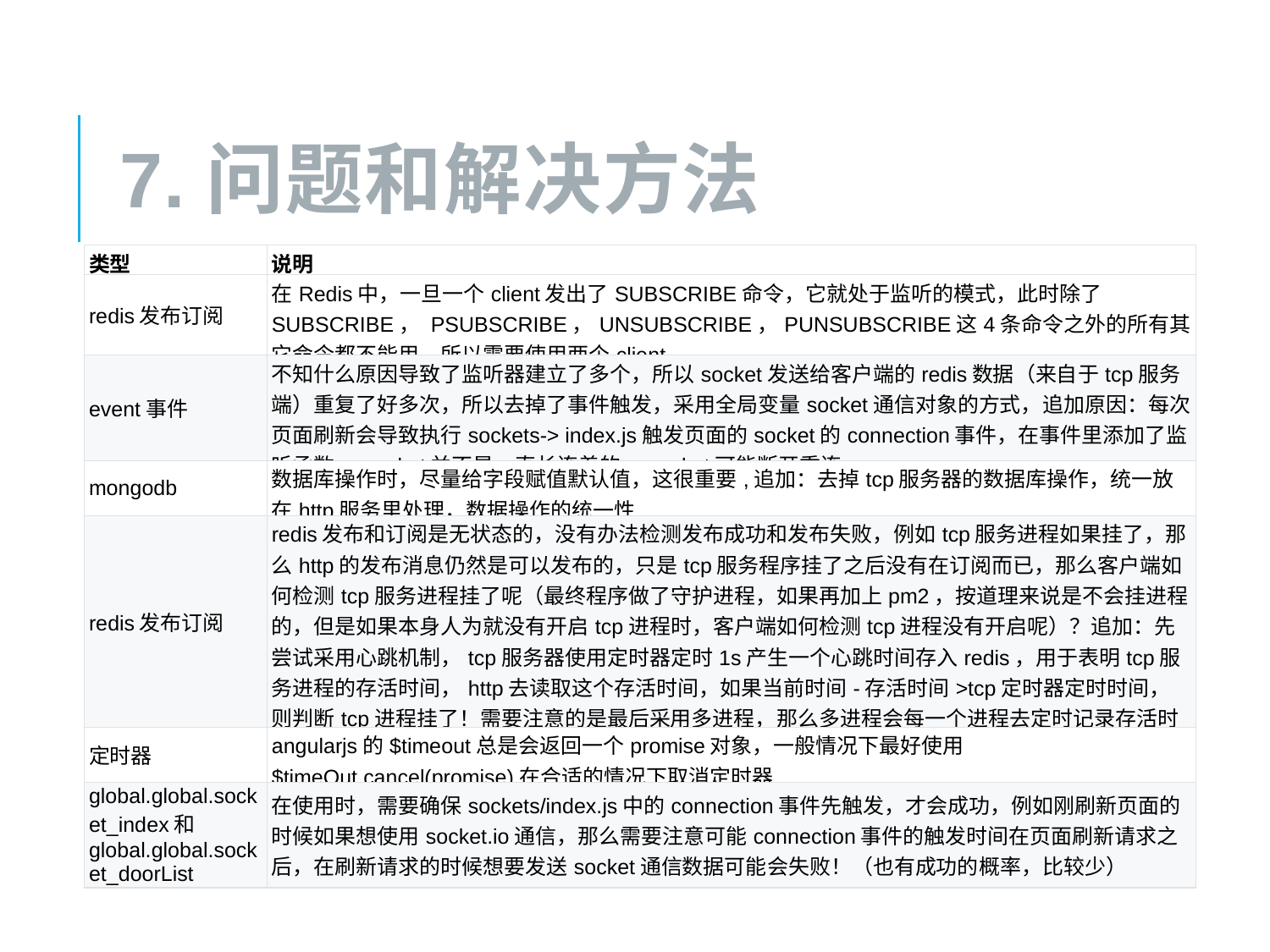

# 7.问题和解决方法

| 类型 | 说明 |
| --- | --- |
| redis发布订阅 | 在Redis中，一旦一个client发出了SUBSCRIBE命令，它就处于监听的模式，此时除了SUBSCRIBE， PSUBSCRIBE，UNSUBSCRIBE，PUNSUBSCRIBE这4条命令之外的所有其它命令都不能用，所以需要使用两个client. |
| event事件 | 不知什么原因导致了监听器建立了多个，所以socket发送给客户端的redis数据（来自于tcp服务端）重复了好多次，所以去掉了事件触发，采用全局变量socket通信对象的方式，追加原因：每次页面刷新会导致执行sockets-> index.js触发页面的socket的connection事件，在事件里添加了监听函数....socket并不是一直长连着的，socket可能断开重连。 |
| mongodb | 数据库操作时，尽量给字段赋值默认值，这很重要,追加：去掉tcp服务器的数据库操作，统一放在http服务里处理，数据操作的统一性 |
| redis发布订阅 | redis发布和订阅是无状态的，没有办法检测发布成功和发布失败，例如tcp服务进程如果挂了，那么http的发布消息仍然是可以发布的，只是tcp服务程序挂了之后没有在订阅而已，那么客户端如何检测tcp服务进程挂了呢（最终程序做了守护进程，如果再加上pm2，按道理来说是不会挂进程的，但是如果本身人为就没有开启tcp进程时，客户端如何检测tcp进程没有开启呢）？追加：先尝试采用心跳机制，tcp服务器使用定时器定时1s产生一个心跳时间存入redis，用于表明tcp服务进程的存活时间，http去读取这个存活时间，如果当前时间-存活时间>tcp定时器定时时间，则判断tcp进程挂了！需要注意的是最后采用多进程，那么多进程会每一个进程去定时记录存活时间，所以真正在存活时记录的存活时间肯定小于定时器的定时时间，不过这个应该不影响存活判断。 |
| 定时器 | angularjs的$timeout总是会返回一个promise对象，一般情况下最好使用$timeOut.cancel(promise)在合适的情况下取消定时器 |
| global.global.socket\_index和global.global.socket\_doorList | 在使用时，需要确保sockets/index.js中的connection事件先触发，才会成功，例如刚刷新页面的时候如果想使用socket.io通信，那么需要注意可能connection事件的触发时间在页面刷新请求之后，在刷新请求的时候想要发送socket通信数据可能会失败！（也有成功的概率，比较少） |